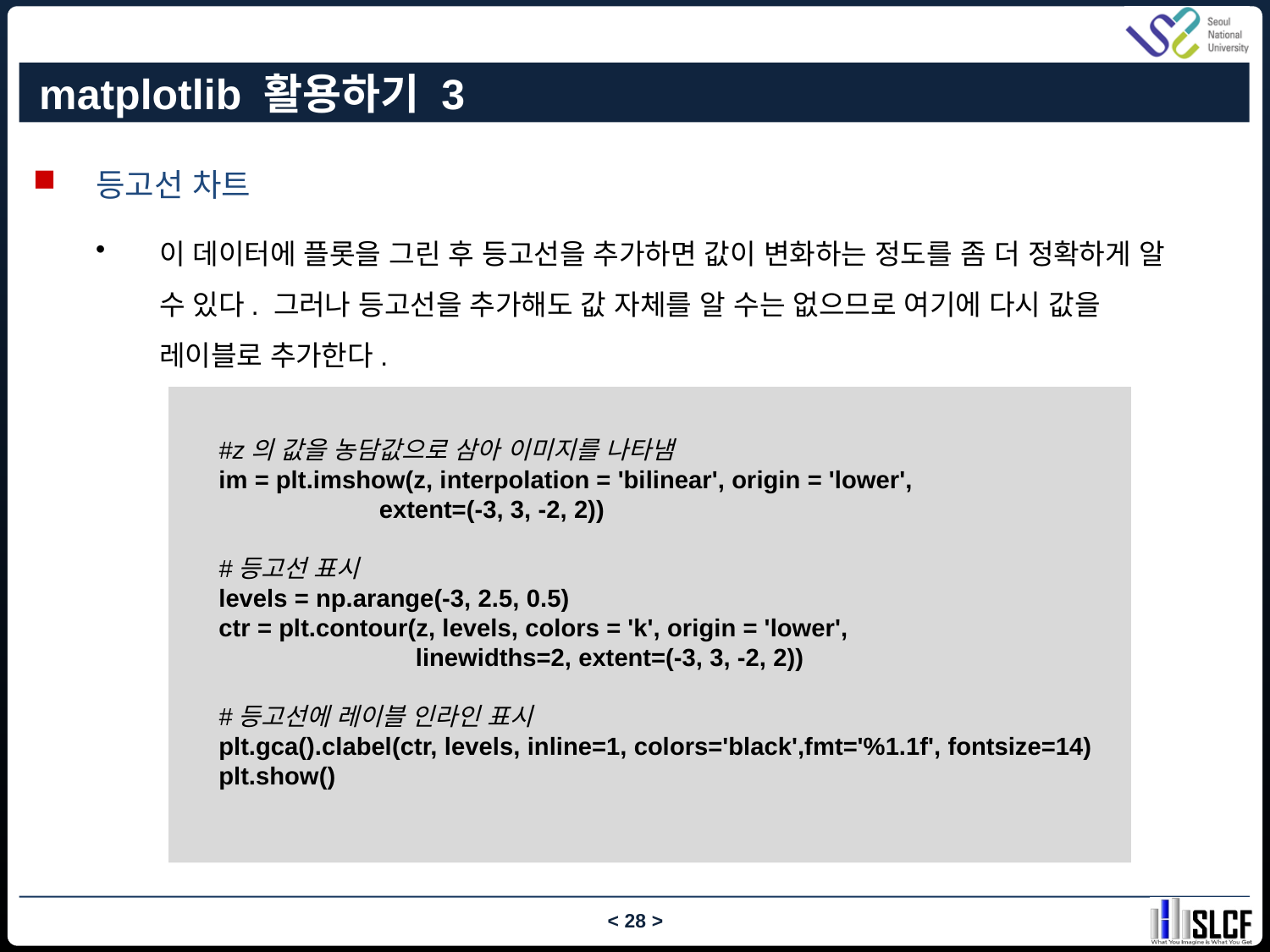

# matplotlib 활용하기 3
등고선 차트
이 데이터에 플롯을 그린 후 등고선을 추가하면 값이 변화하는 정도를 좀 더 정확하게 알 수 있다. 그러나 등고선을 추가해도 값 자체를 알 수는 없으므로 여기에 다시 값을 레이블로 추가한다.

#z의 값을 농담값으로 삼아 이미지를 나타냄
im = plt.imshow(z, interpolation = 'bilinear', origin = 'lower',
                       extent=(-3, 3, -2, 2))
#등고선 표시
levels = np.arange(-3, 2.5, 0.5)
ctr = plt.contour(z, levels, colors = 'k', origin = 'lower',
	          linewidths=2, extent=(-3, 3, -2, 2))
#등고선에 레이블 인라인 표시
plt.gca().clabel(ctr, levels, inline=1, colors='black',fmt='%1.1f', fontsize=14)
plt.show()